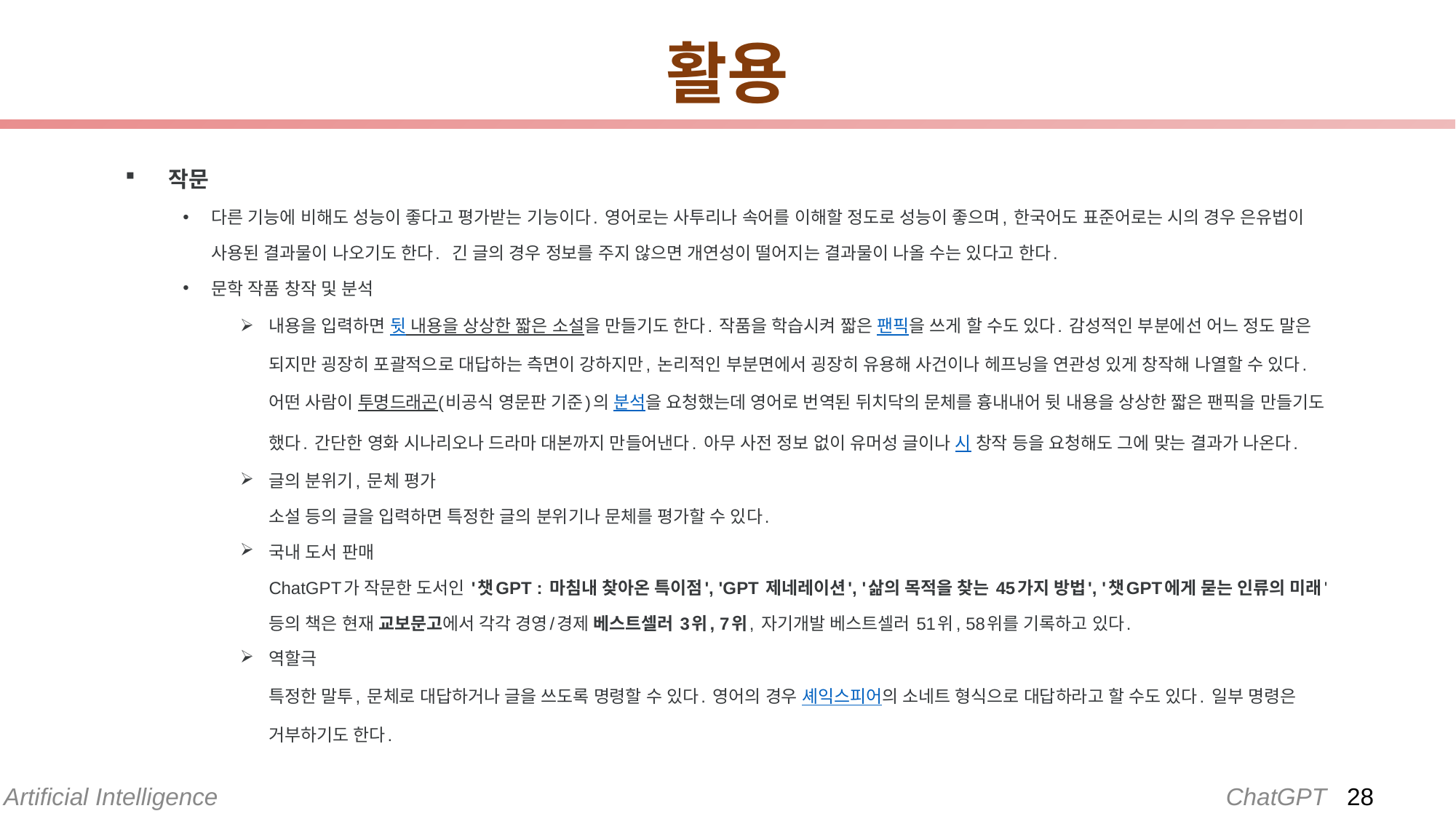

# 활용
작문
다른 기능에 비해도 성능이 좋다고 평가받는 기능이다. 영어로는 사투리나 속어를 이해할 정도로 성능이 좋으며, 한국어도 표준어로는 시의 경우 은유법이 사용된 결과물이 나오기도 한다.  긴 글의 경우 정보를 주지 않으면 개연성이 떨어지는 결과물이 나올 수는 있다고 한다.
문학 작품 창작 및 분석
내용을 입력하면 뒷 내용을 상상한 짧은 소설을 만들기도 한다. 작품을 학습시켜 짧은 팬픽을 쓰게 할 수도 있다. 감성적인 부분에선 어느 정도 말은 되지만 굉장히 포괄적으로 대답하는 측면이 강하지만, 논리적인 부분면에서 굉장히 유용해 사건이나 헤프닝을 연관성 있게 창작해 나열할 수 있다. 어떤 사람이 투명드래곤(비공식 영문판 기준)의 분석을 요청했는데 영어로 번역된 뒤치닥의 문체를 흉내내어 뒷 내용을 상상한 짧은 팬픽을 만들기도 했다. 간단한 영화 시나리오나 드라마 대본까지 만들어낸다. 아무 사전 정보 없이 유머성 글이나 시 창작 등을 요청해도 그에 맞는 결과가 나온다.
글의 분위기, 문체 평가
소설 등의 글을 입력하면 특정한 글의 분위기나 문체를 평가할 수 있다.
국내 도서 판매
ChatGPT가 작문한 도서인 '챗GPT : 마침내 찾아온 특이점', 'GPT 제네레이션', '삶의 목적을 찾는 45가지 방법', '챗GPT에게 묻는 인류의 미래' 등의 책은 현재 교보문고에서 각각 경영/경제 베스트셀러 3위, 7위, 자기개발 베스트셀러 51위, 58위를 기록하고 있다.
역할극
특정한 말투, 문체로 대답하거나 글을 쓰도록 명령할 수 있다. 영어의 경우 셰익스피어의 소네트 형식으로 대답하라고 할 수도 있다. 일부 명령은 거부하기도 한다.